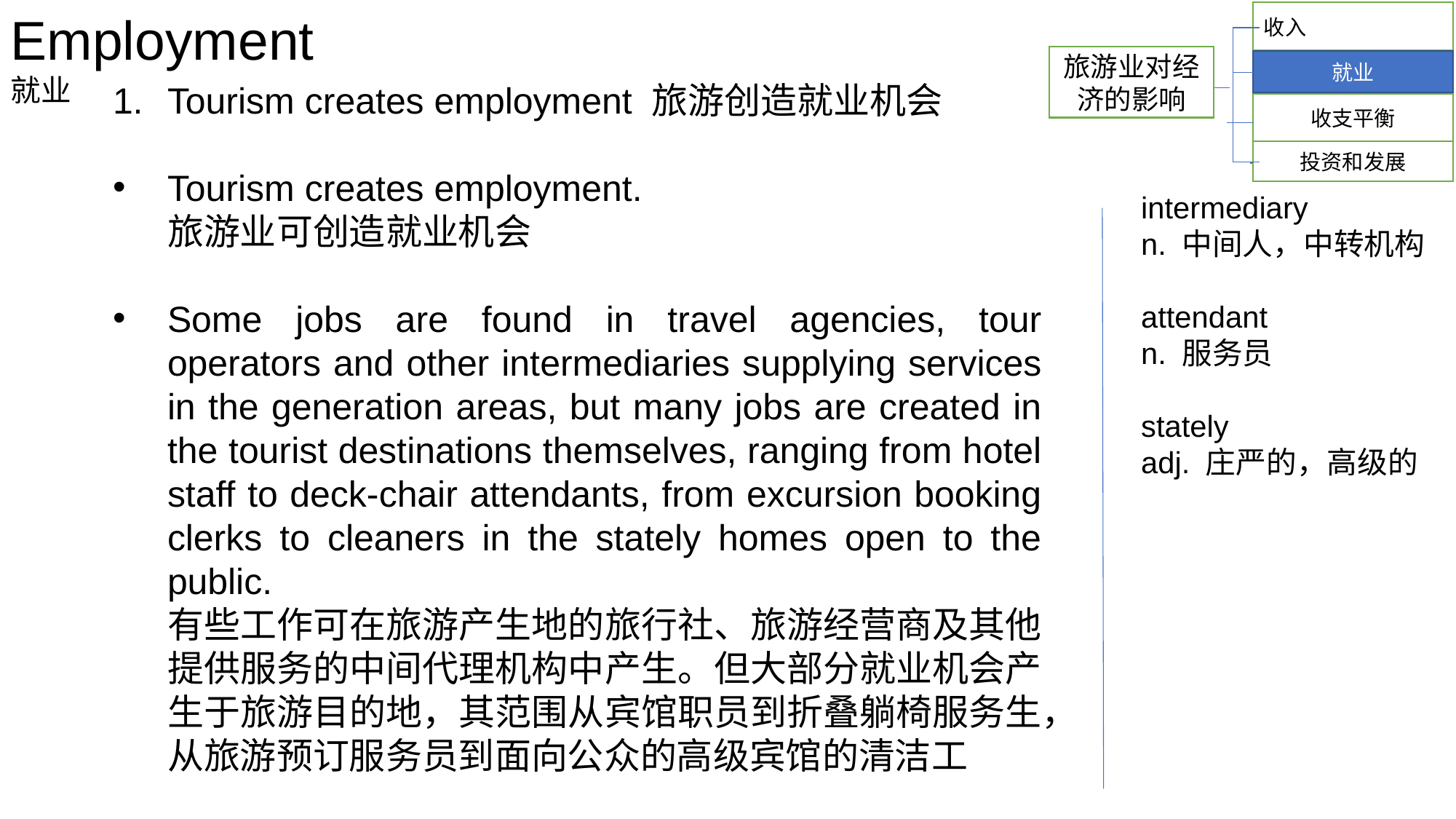

Employment
就业
收入
旅游业对经济的影响
就业
Tourism creates employment 旅游创造就业机会

Tourism creates employment.
旅游业可创造就业机会

Some jobs are found in travel agencies, tour operators and other intermediaries supplying services in the generation areas, but many jobs are created in the tourist destinations themselves, ranging from hotel staff to deck-chair attendants, from excursion booking clerks to cleaners in the stately homes open to the public.
有些工作可在旅游产生地的旅行社、旅游经营商及其他提供服务的中间代理机构中产生。但大部分就业机会产生于旅游目的地，其范围从宾馆职员到折叠躺椅服务生，从旅游预订服务员到面向公众的高级宾馆的清洁工
收支平衡
投资和发展
 intermediary
 n. 中间人，中转机构

 attendant
 n. 服务员

 stately
 adj. 庄严的，高级的